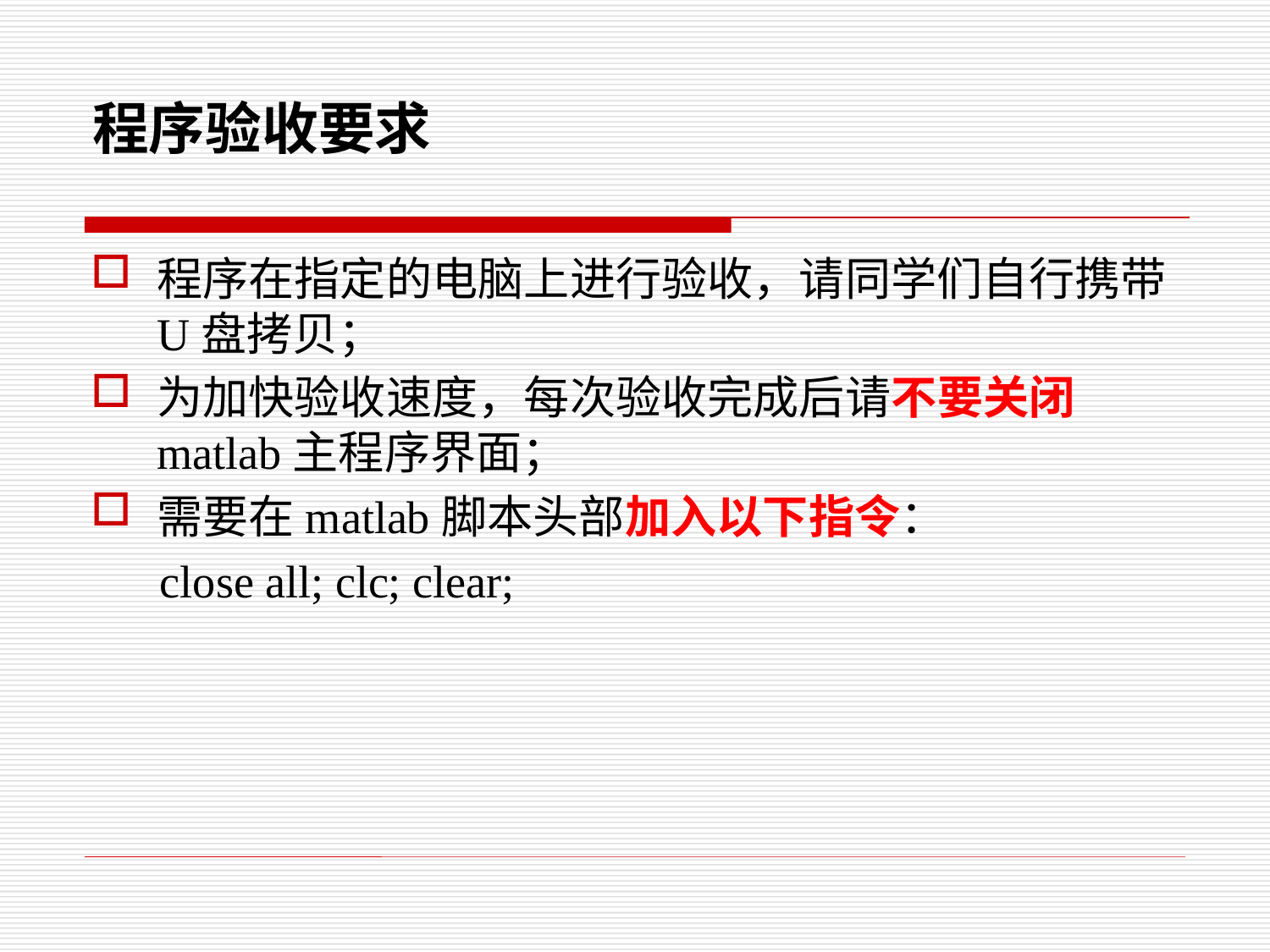

# 程序验收要求
程序在指定的电脑上进行验收，请同学们自行携带U盘拷贝；
为加快验收速度，每次验收完成后请不要关闭matlab主程序界面；
需要在matlab脚本头部加入以下指令：
      close all; clc; clear;